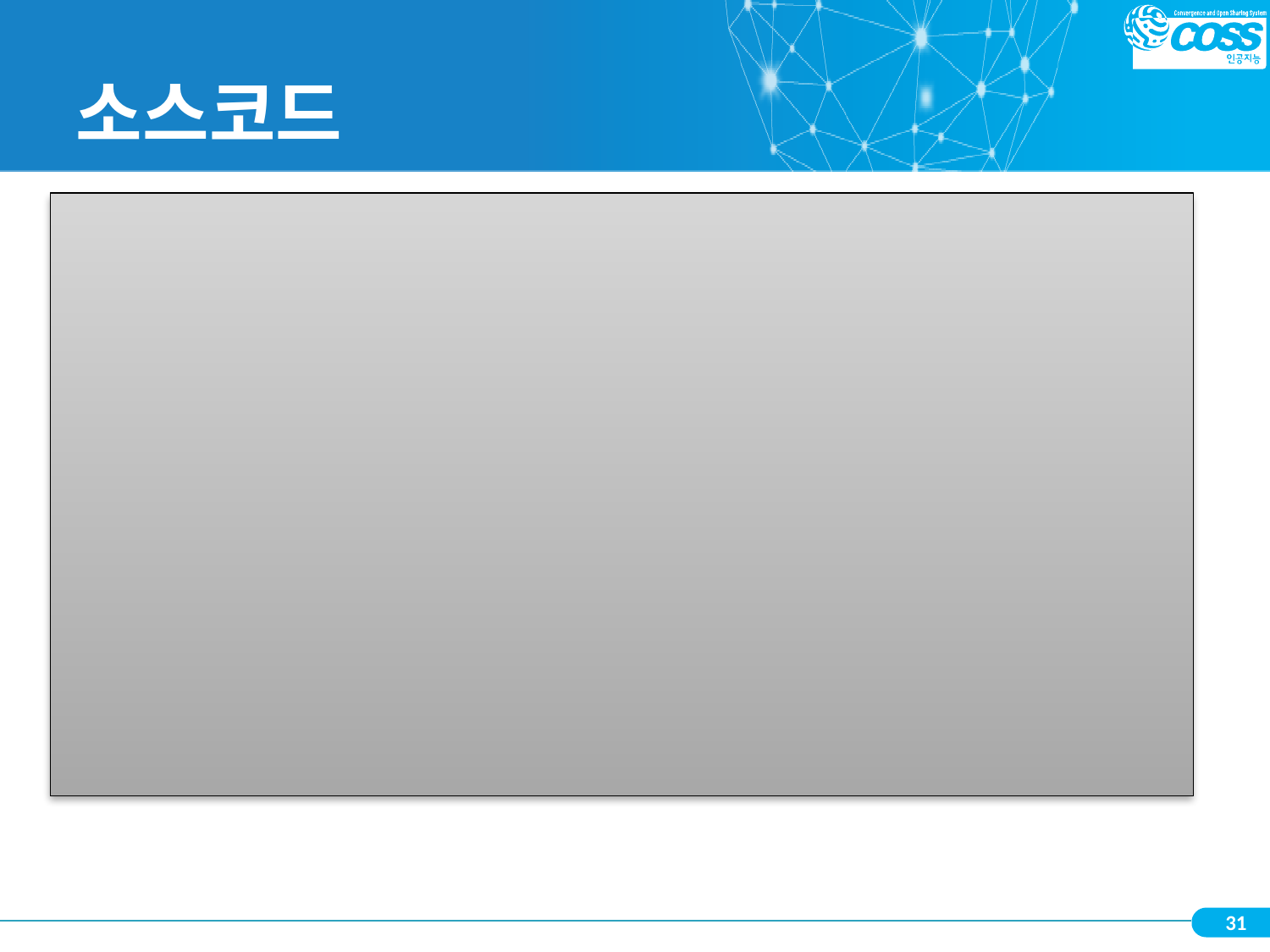

# 소스코드

# 두 수의 차 출력하기
print("두 개의 정수를 입력해주세요.")
num1 = int(input("정수1 입력: "))
num2 = int(input("정수2 입력: "))
if num1 > num2 :
    ans = num1 - num2
else :
    ans = num2 - num1
print("두 수의 차는",ans,"입니다.")